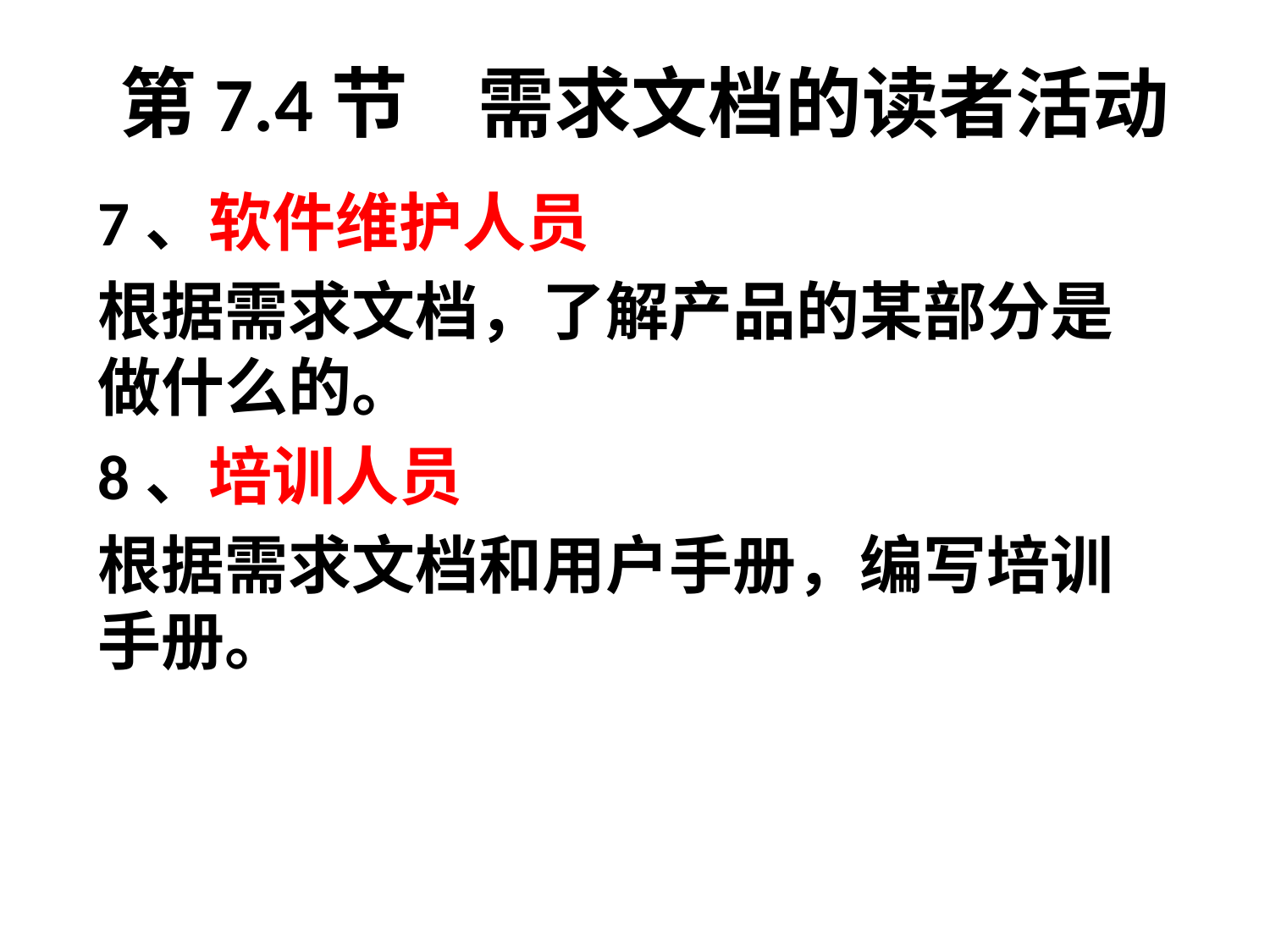

# 第7.4节    需求文档的读者活动
7、软件维护人员
根据需求文档，了解产品的某部分是做什么的。
8、培训人员
根据需求文档和用户手册，编写培训手册。